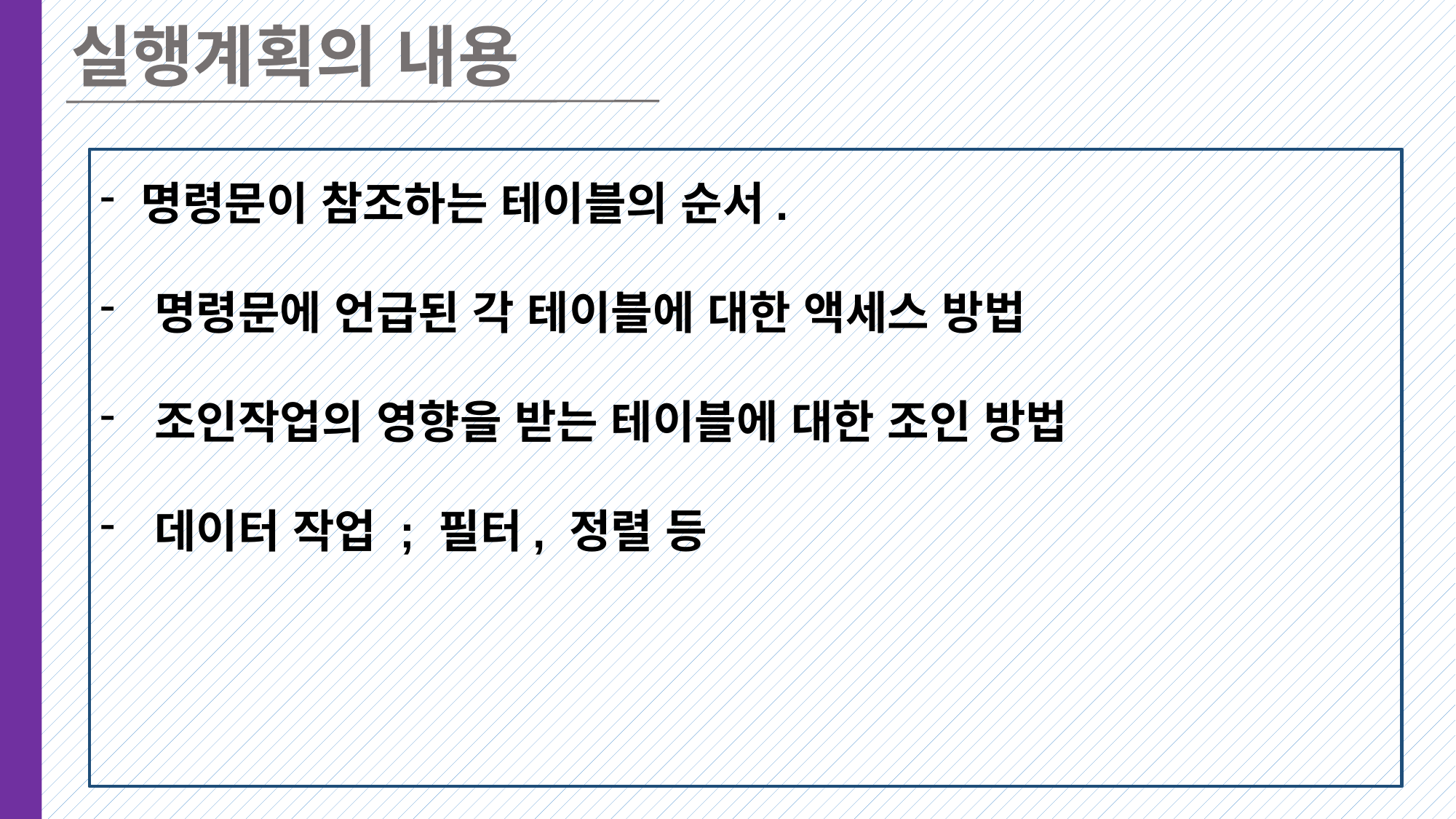

실행계획의 내용
명령문이 참조하는 테이블의 순서.

명령문에 언급된 각 테이블에 대한 액세스 방법

조인작업의 영향을 받는 테이블에 대한 조인 방법

데이터 작업 ; 필터, 정렬 등